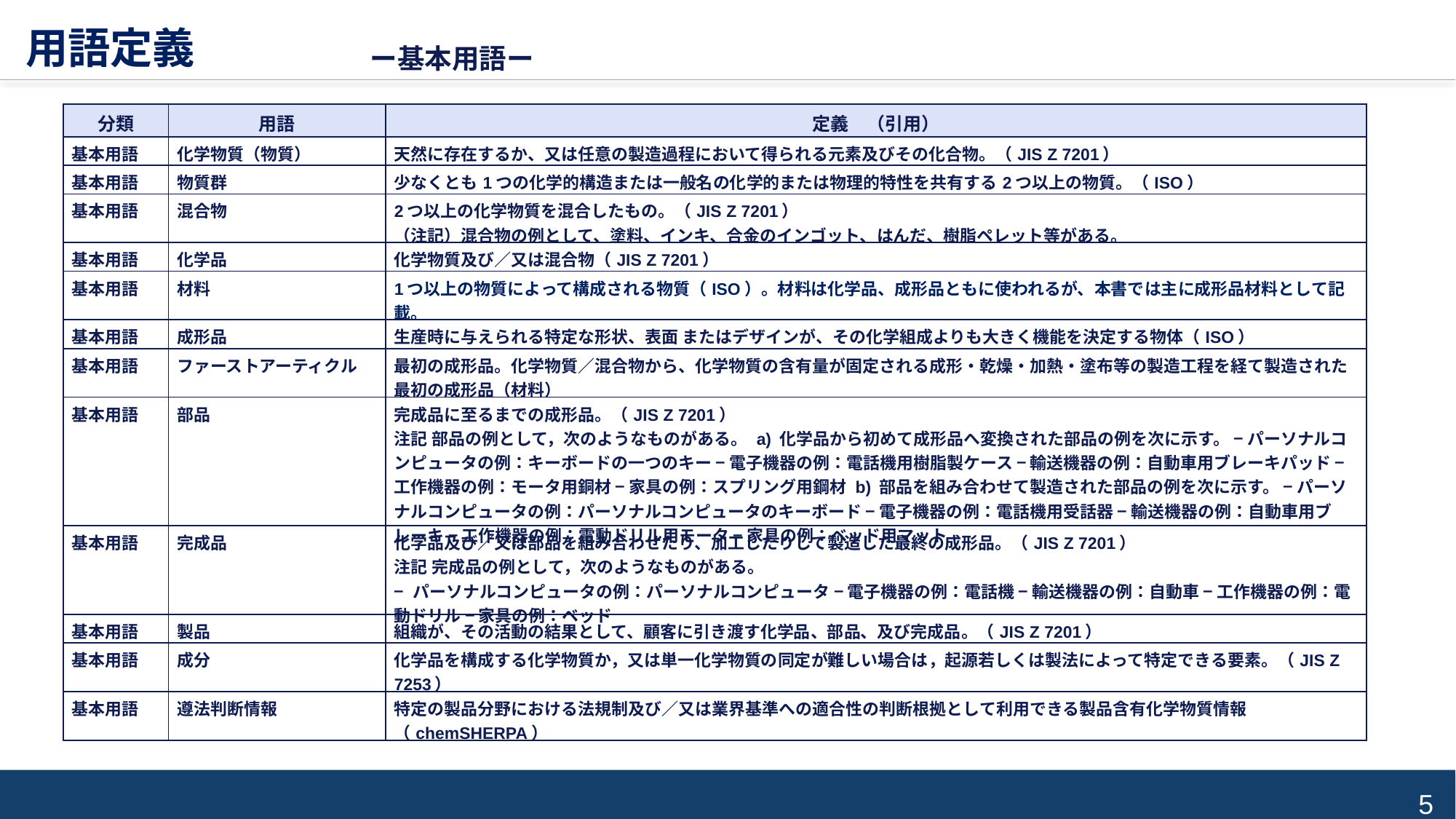

用語定義
ー基本用語ー
| 分類 | 用語 | 定義　（引用） |
| --- | --- | --- |
| 基本用語 | 化学物質（物質） | 天然に存在するか、又は任意の製造過程において得られる元素及びその化合物。（JIS Z 7201） |
| 基本用語 | 物質群 | 少なくとも1つの化学的構造または一般名の化学的または物理的特性を共有する2つ以上の物質。（ISO） |
| 基本用語 | 混合物 | 2つ以上の化学物質を混合したもの。（JIS Z 7201） （注記）混合物の例として、塗料、インキ、合金のインゴット、はんだ、樹脂ペレット等がある。 |
| 基本用語 | 化学品 | 化学物質及び／又は混合物（JIS Z 7201） |
| 基本用語 | 材料 | 1つ以上の物質によって構成される物質（ISO）。材料は化学品、成形品ともに使われるが、本書では主に成形品材料として記載。 |
| 基本用語 | 成形品 | 生産時に与えられる特定な形状、表面 またはデザインが、その化学組成よりも大きく機能を決定する物体（ISO） |
| 基本用語 | ファーストアーティクル | 最初の成形品。化学物質／混合物から、化学物質の含有量が固定される成形・乾燥・加熱・塗布等の製造工程を経て製造された最初の成形品（材料） |
| 基本用語 | 部品 | 完成品に至るまでの成形品。（JIS Z 7201） 注記 部品の例として，次のようなものがある。 a) 化学品から初めて成形品へ変換された部品の例を次に示す。 − パーソナルコンピュータの例：キーボードの一つのキー − 電子機器の例：電話機用樹脂製ケース − 輸送機器の例：自動車用ブレーキパッド − 工作機器の例：モータ用銅材 − 家具の例：スプリング用鋼材 b) 部品を組み合わせて製造された部品の例を次に示す。 − パーソナルコンピュータの例：パーソナルコンピュータのキーボード − 電子機器の例：電話機用受話器 − 輸送機器の例：自動車用ブレーキ − 工作機器の例：電動ドリル用モータ − 家具の例：ベッド用マット |
| 基本用語 | 完成品 | 化学品及び／又は部品を組み合わせたり、加工したりして製造した最終の成形品。（JIS Z 7201） 注記 完成品の例として，次のようなものがある。 − パーソナルコンピュータの例：パーソナルコンピュータ − 電子機器の例：電話機 − 輸送機器の例：自動車 − 工作機器の例：電動ドリル − 家具の例：ベッド |
| 基本用語 | 製品 | 組織が、その活動の結果として、顧客に引き渡す化学品、部品、及び完成品。（JIS Z 7201） |
| 基本用語 | 成分 | 化学品を構成する化学物質か，又は単一化学物質の同定が難しい場合は，起源若しくは製法によって特定できる要素。（JIS Z 7253） |
| 基本用語 | 遵法判断情報 | 特定の製品分野における法規制及び／又は業界基準への適合性の判断根拠として利用できる製品含有化学物質情報（chemSHERPA） |